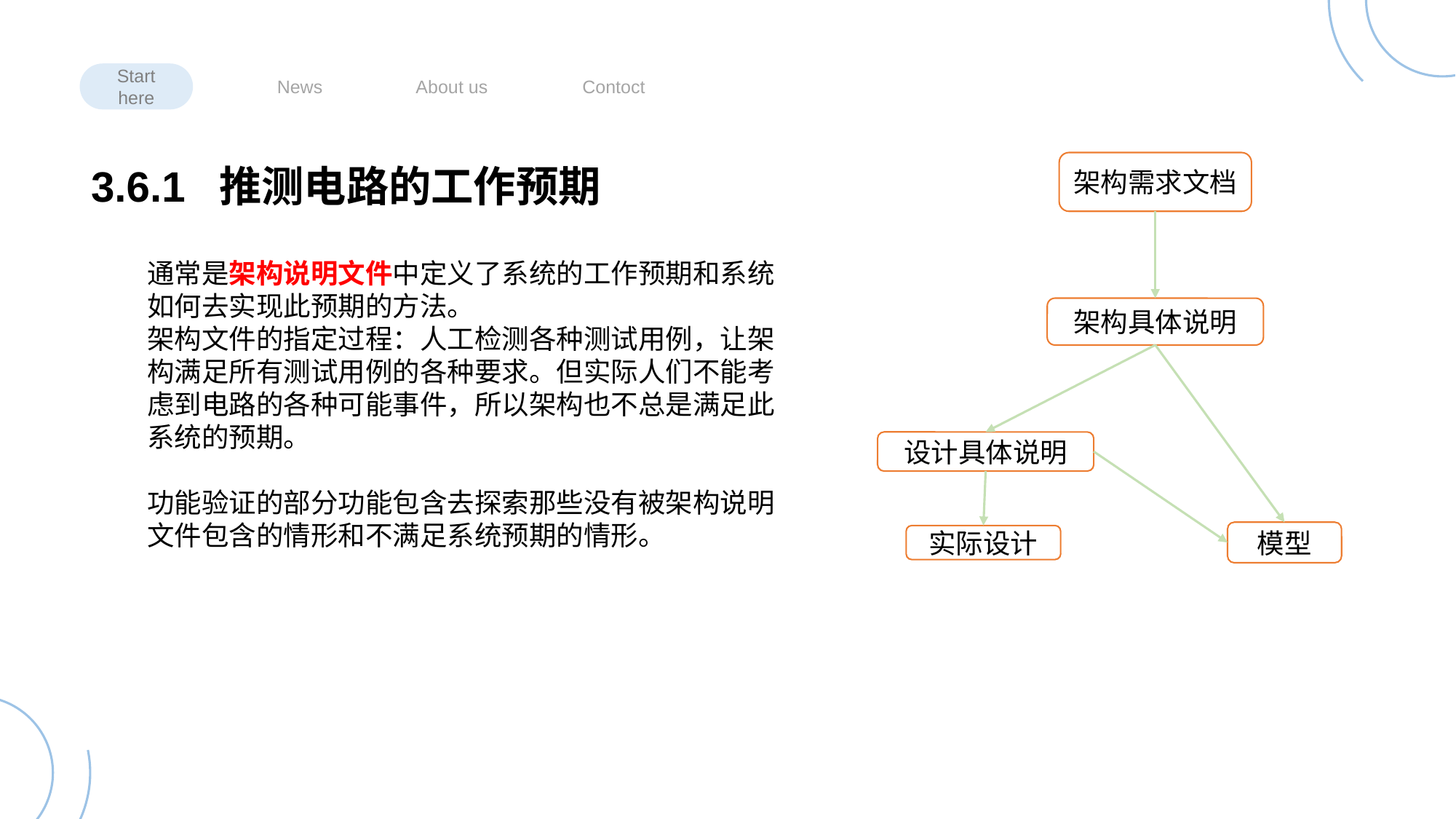

Start here
News
About us
Contoct
架构需求文档
3.6.1  推测电路的工作预期
通常是架构说明文件中定义了系统的工作预期和系统如何去实现此预期的方法。
架构文件的指定过程：人工检测各种测试用例，让架构满足所有测试用例的各种要求。但实际人们不能考虑到电路的各种可能事件，所以架构也不总是满足此系统的预期。

功能验证的部分功能包含去探索那些没有被架构说明文件包含的情形和不满足系统预期的情形。
架构具体说明
设计具体说明
模型
实际设计